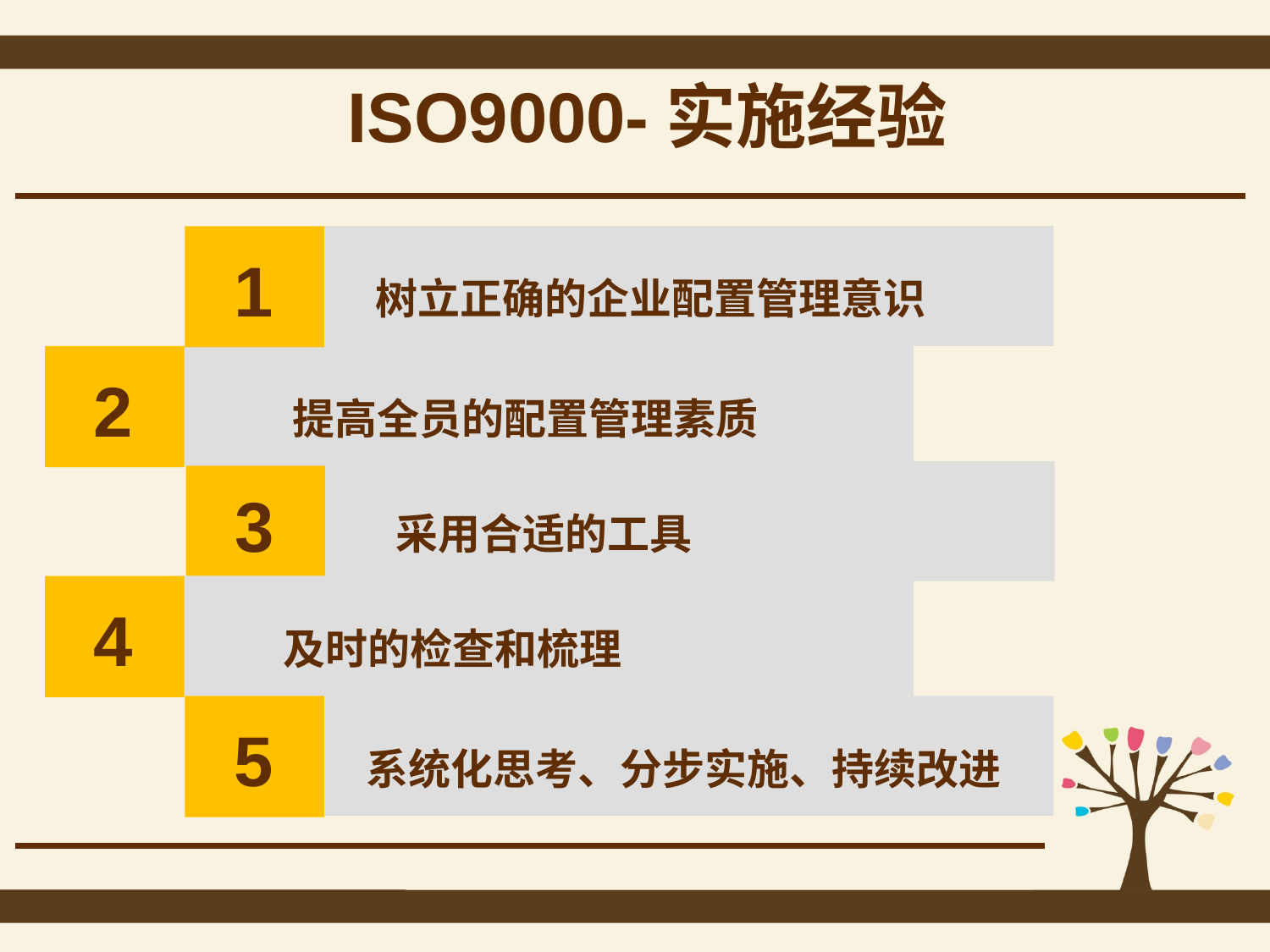

ISO9000-实施经验

1
  树立正确的企业配置管理意识

2
        提高全员的配置管理素质

3
    采用合适的工具

4
       及时的检查和梳理

5
 系统化思考、分步实施、持续改进